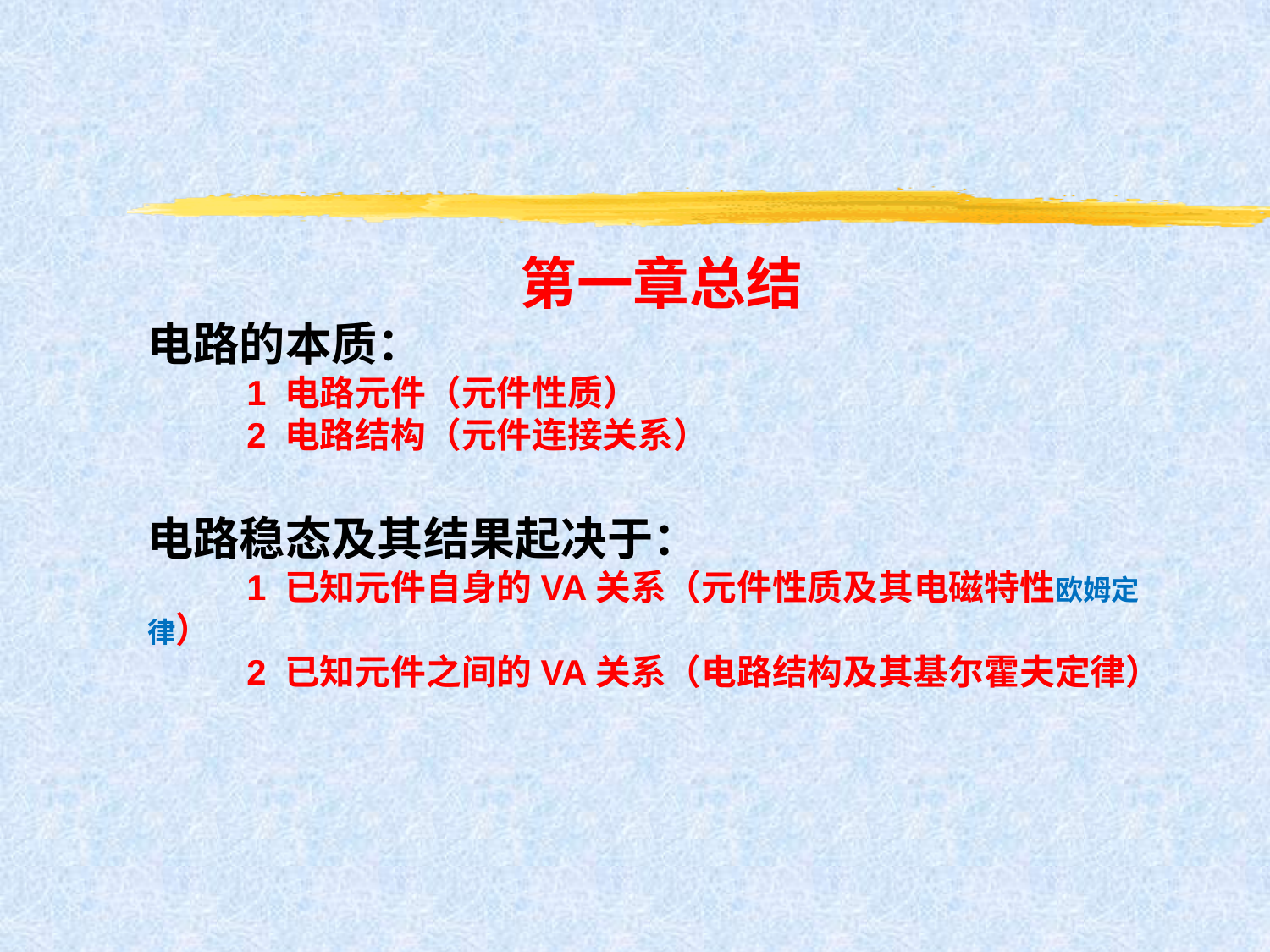

第一章总结
电路的本质：
1 电路元件（元件性质）
2 电路结构（元件连接关系）

电路稳态及其结果起决于：
1 已知元件自身的VA关系（元件性质及其电磁特性欧姆定律）
2 已知元件之间的VA关系（电路结构及其基尔霍夫定律）